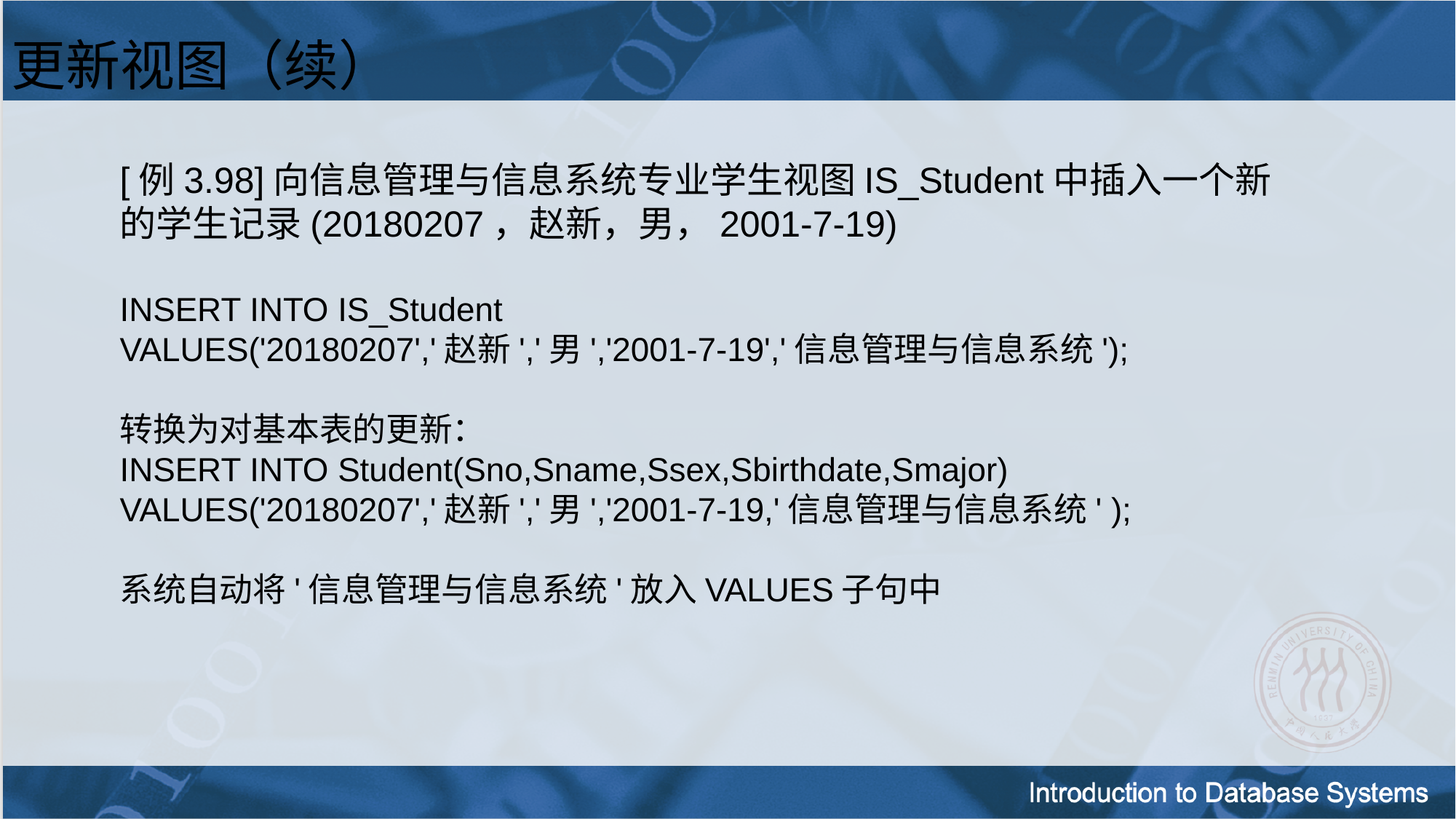

更新视图（续）
[例3.98]向信息管理与信息系统专业学生视图IS_Student中插入一个新的学生记录(20180207，赵新，男，2001-7-19)

INSERT INTO IS_Student
VALUES('20180207','赵新','男','2001-7-19','信息管理与信息系统');

转换为对基本表的更新：
INSERT INTO Student(Sno,Sname,Ssex,Sbirthdate,Smajor)
VALUES('20180207','赵新','男','2001-7-19,'信息管理与信息系统' );

系统自动将'信息管理与信息系统'放入VALUES子句中